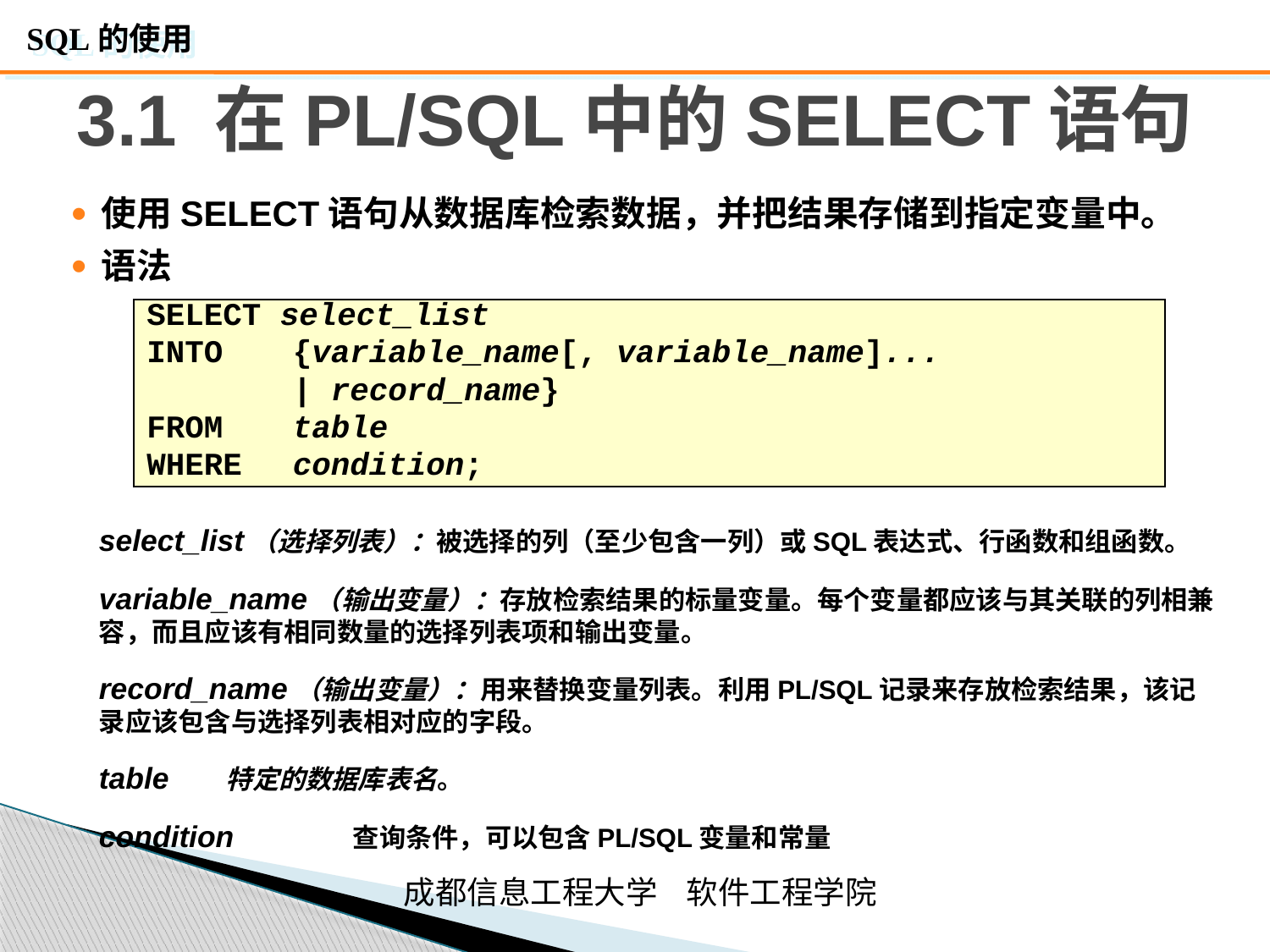

# 3.1 在PL/SQL中的SELECT语句
使用SELECT语句从数据库检索数据，并把结果存储到指定变量中。
语法
SELECT select_list
INTO	 {variable_name[, variable_name]...
	 | record_name}
FROM	 table
WHERE	 condition;
select_list（选择列表）：被选择的列（至少包含一列）或SQL表达式、行函数和组函数。
variable_name（输出变量）：存放检索结果的标量变量。每个变量都应该与其关联的列相兼容，而且应该有相同数量的选择列表项和输出变量。
record_name（输出变量）：用来替换变量列表。利用PL/SQL记录来存放检索结果，该记录应该包含与选择列表相对应的字段。
table	特定的数据库表名。
condition	查询条件，可以包含PL/SQL变量和常量